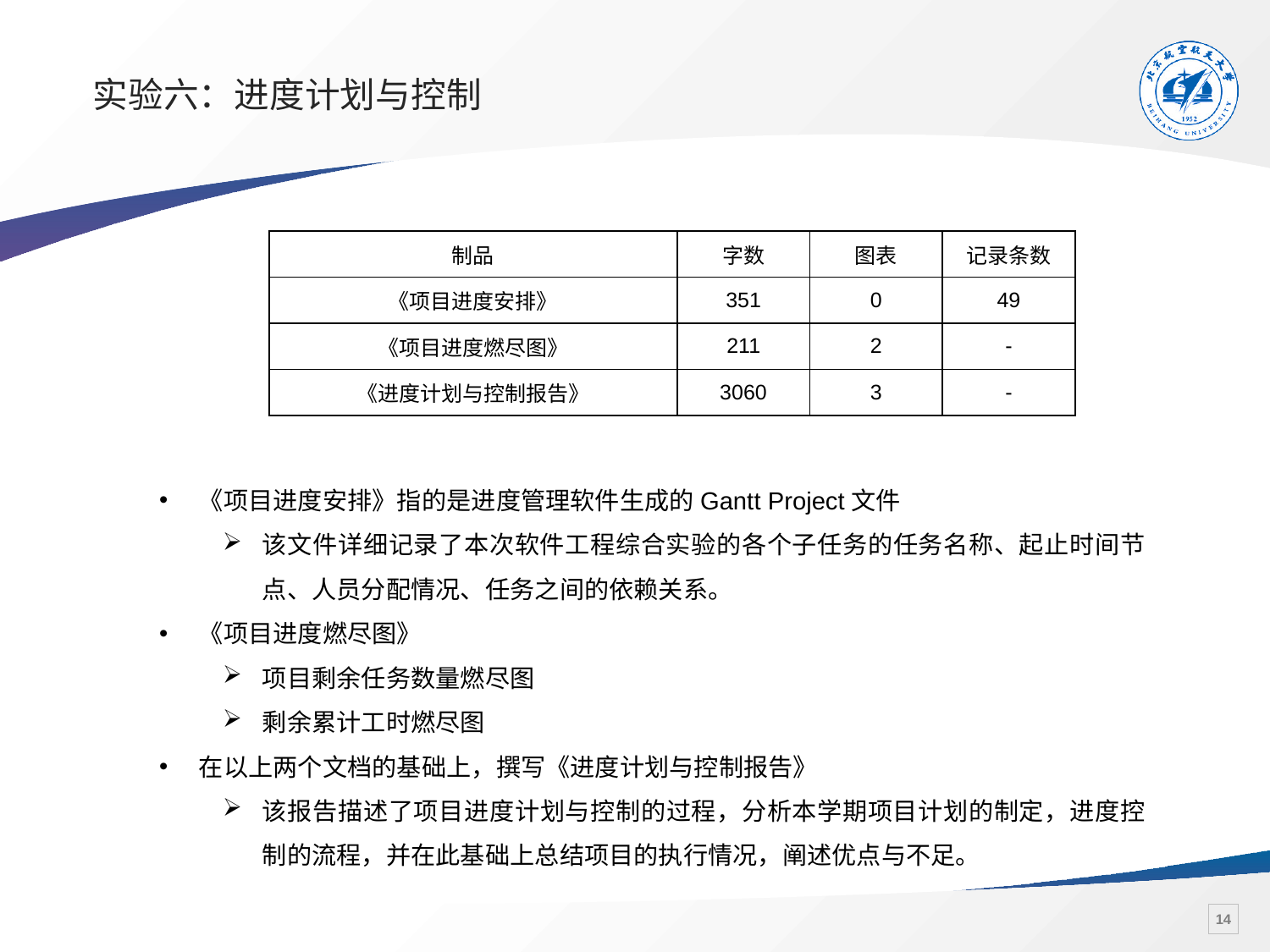

# 实验六：进度计划与控制
| 制品 | 字数 | 图表 | 记录条数 |
| --- | --- | --- | --- |
| 《项目进度安排》 | 351 | 0 | 49 |
| 《项目进度燃尽图》 | 211 | 2 | - |
| 《进度计划与控制报告》 | 3060 | 3 | - |
《项目进度安排》指的是进度管理软件生成的Gantt Project文件
该文件详细记录了本次软件工程综合实验的各个子任务的任务名称、起止时间节点、人员分配情况、任务之间的依赖关系。
《项目进度燃尽图》
项目剩余任务数量燃尽图
剩余累计工时燃尽图
在以上两个文档的基础上，撰写《进度计划与控制报告》
该报告描述了项目进度计划与控制的过程，分析本学期项目计划的制定，进度控制的流程，并在此基础上总结项目的执行情况，阐述优点与不足。